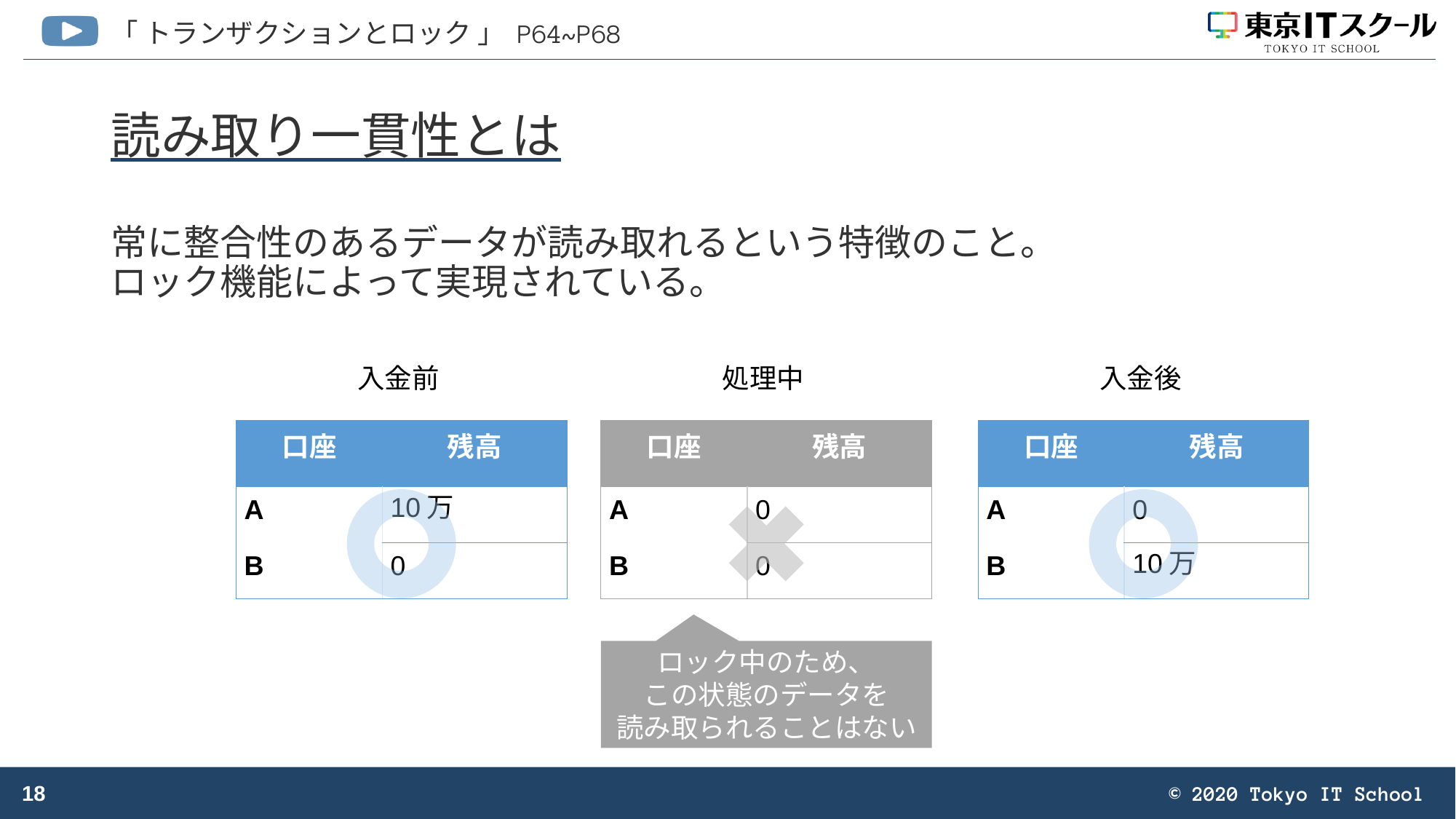

# 読み取り一貫性とは
常に整合性のあるデータが読み取れるという特徴のこと。
ロック機能によって実現されている。
入金前
処理中
入金後
| 口座 | 残高 |
| --- | --- |
| A | 10万 |
| B | 0 |
| 口座 | 残高 |
| --- | --- |
| A | 0 |
| B | 0 |
| 口座 | 残高 |
| --- | --- |
| A | 0 |
| B | 10万 |

ロック中のため、
この状態のデータを
読み取られることはない
18